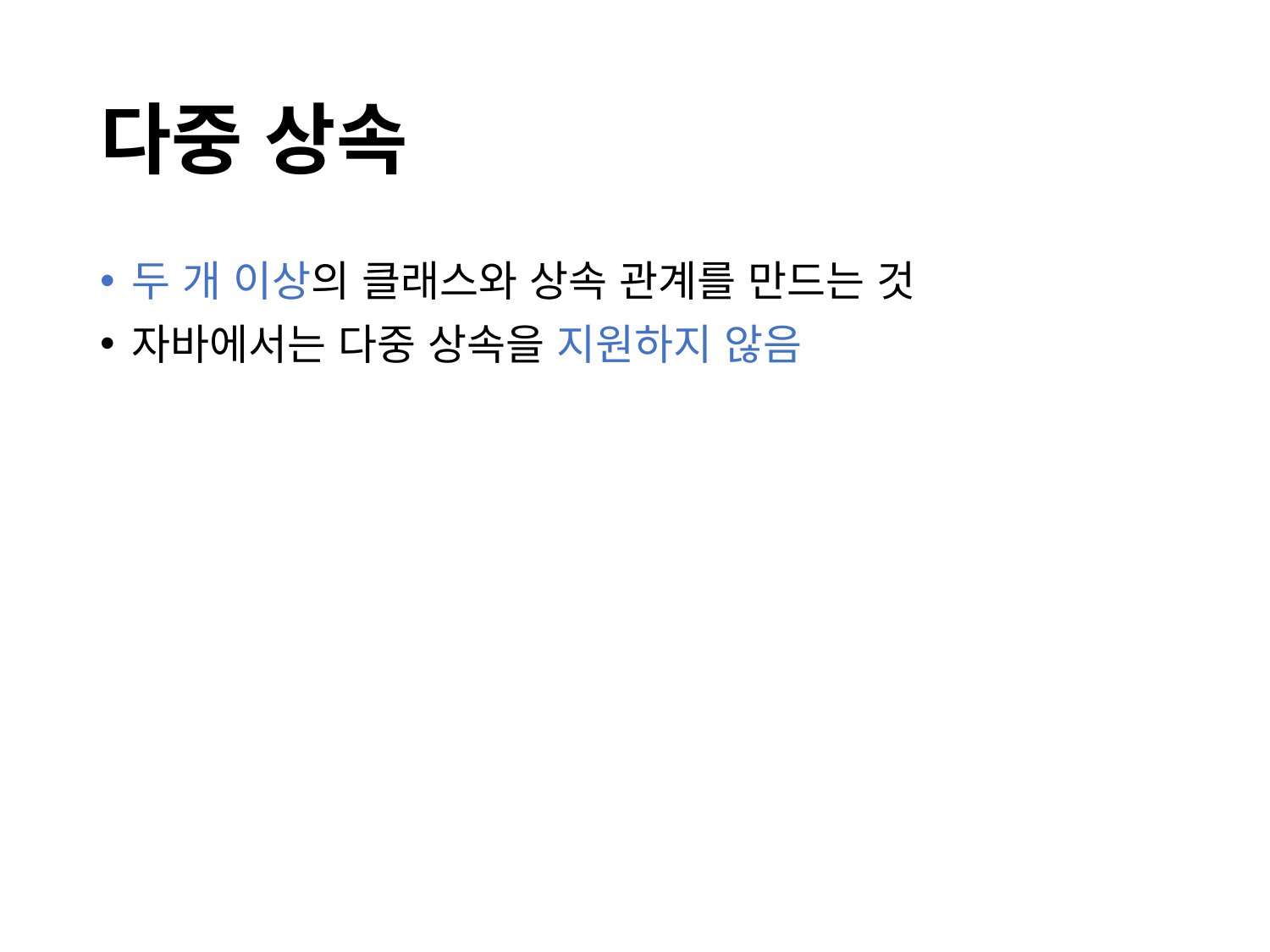

# 다중 상속
두 개 이상의 클래스와 상속 관계를 만드는 것
자바에서는 다중 상속을 지원하지 않음